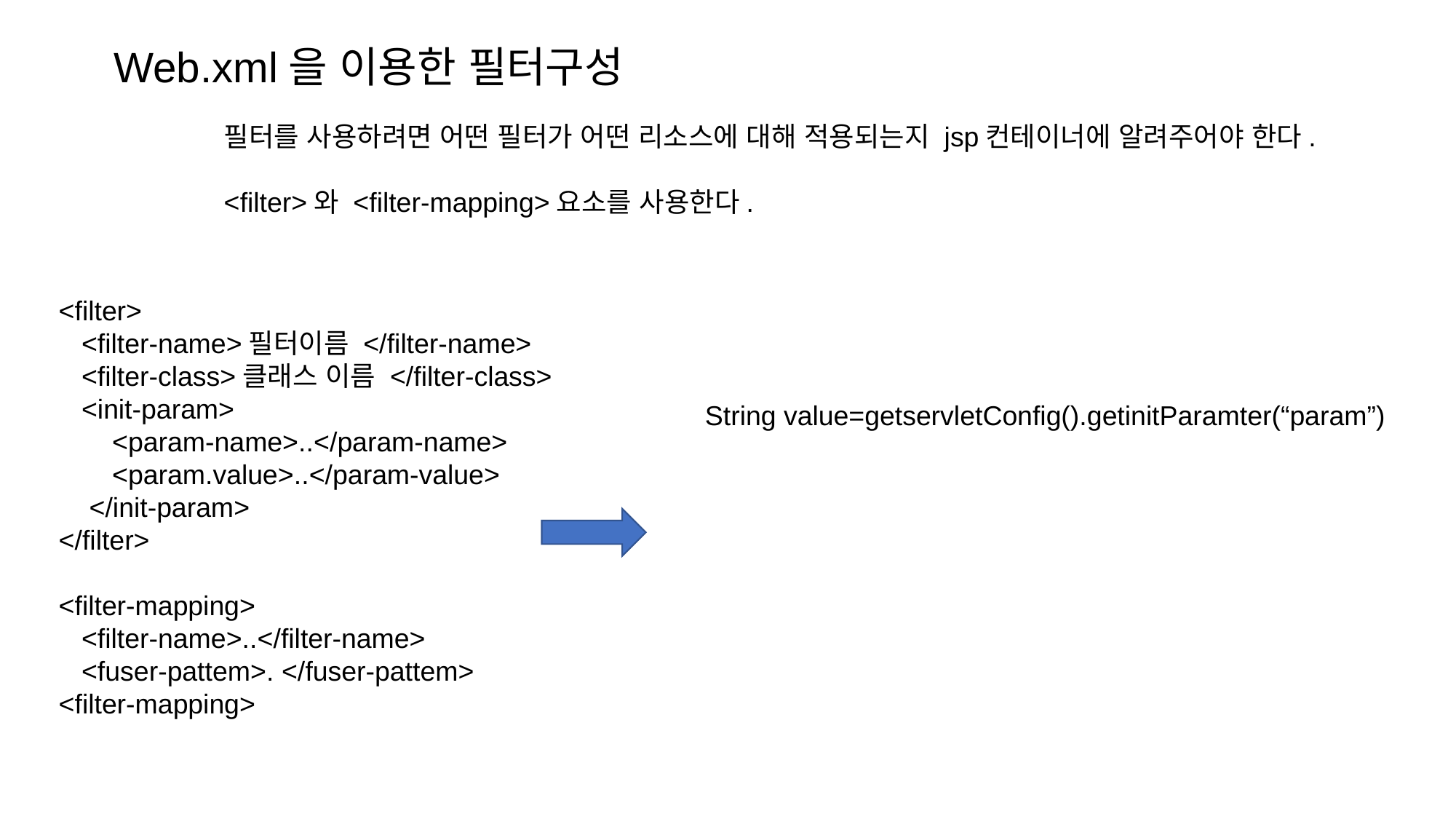

Web.xml을 이용한 필터구성
필터를 사용하려면 어떤 필터가 어떤 리소스에 대해 적용되는지 jsp컨테이너에 알려주어야 한다.

<filter>와 <filter-mapping>요소를 사용한다.
<filter>
   <filter-name>필터이름 </filter-name>
   <filter-class>클래스 이름 </filter-class>
   <init-param>
       <param-name>..</param-name>
       <param.value>..</param-value>
    </init-param>
</filter>

<filter-mapping>
   <filter-name>..</filter-name>
   <fuser-pattem>. </fuser-pattem>
<filter-mapping>
String value=getservletConfig().getinitParamter(“param”)